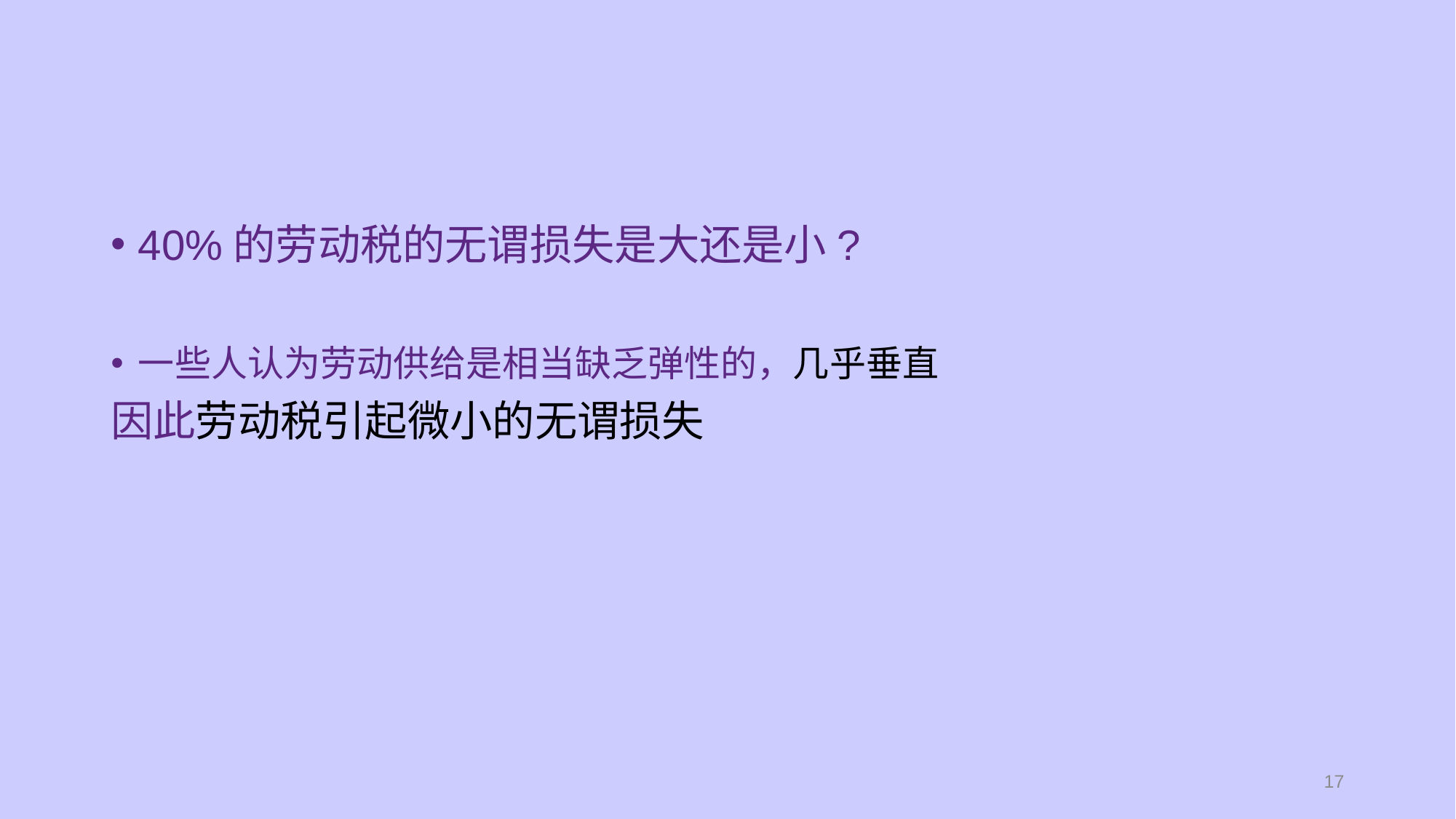

#
40%的劳动税的无谓损失是大还是小?

一些人认为劳动供给是相当缺乏弹性的，几乎垂直
因此劳动税引起微小的无谓损失

17